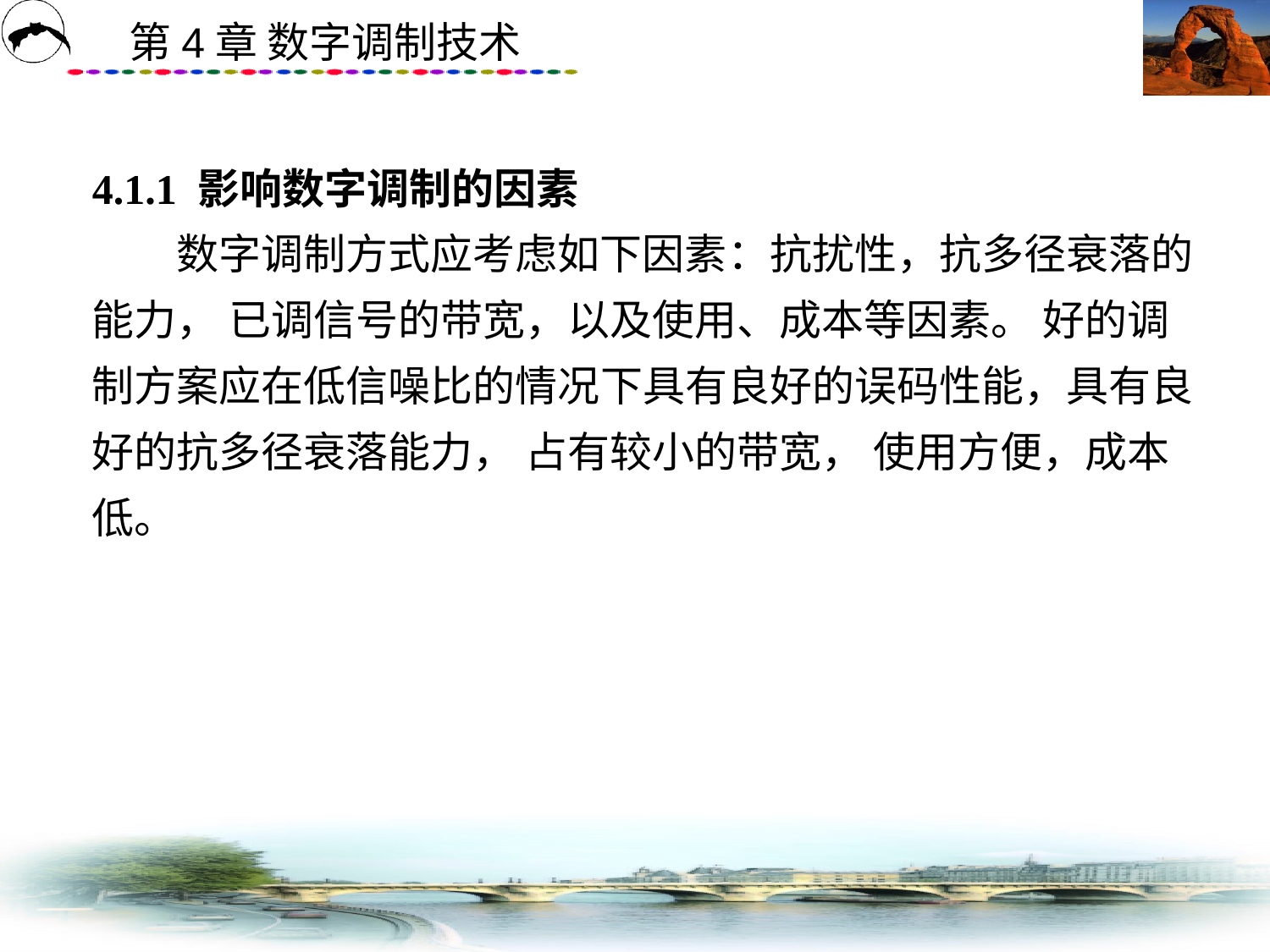

# 4.1.1 影响数字调制的因素 　　数字调制方式应考虑如下因素：抗扰性，抗多径衰落的能力， 已调信号的带宽，以及使用、成本等因素。 好的调制方案应在低信噪比的情况下具有良好的误码性能，具有良好的抗多径衰落能力， 占有较小的带宽， 使用方便，成本低。